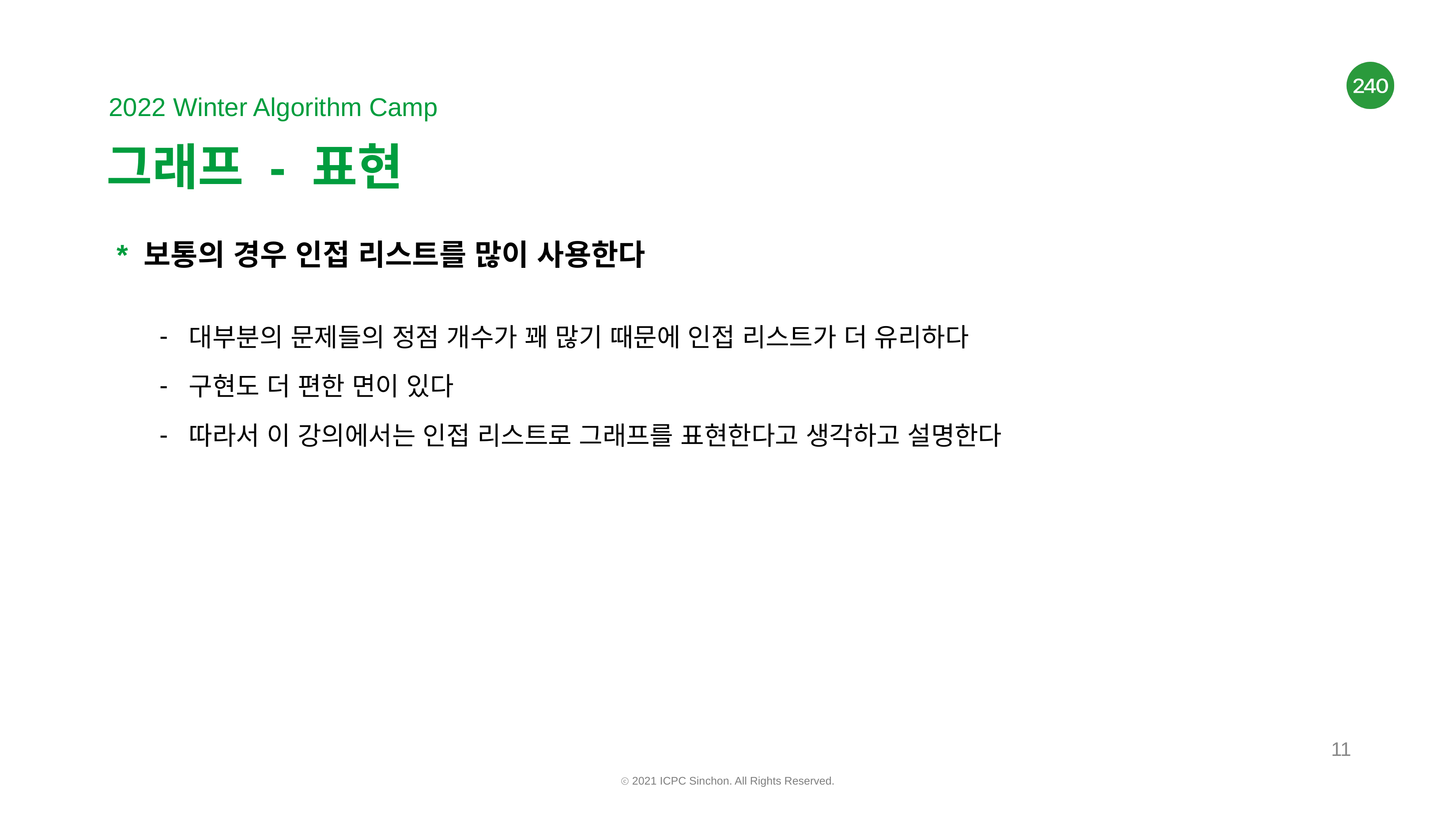

# 그래프 - 표현
* 보통의 경우 인접 리스트를 많이 사용한다
대부분의 문제들의 정점 개수가 꽤 많기 때문에 인접 리스트가 더 유리하다
구현도 더 편한 면이 있다
따라서 이 강의에서는 인접 리스트로 그래프를 표현한다고 생각하고 설명한다
11
ⓒ 2021 ICPC Sinchon. All Rights Reserved.